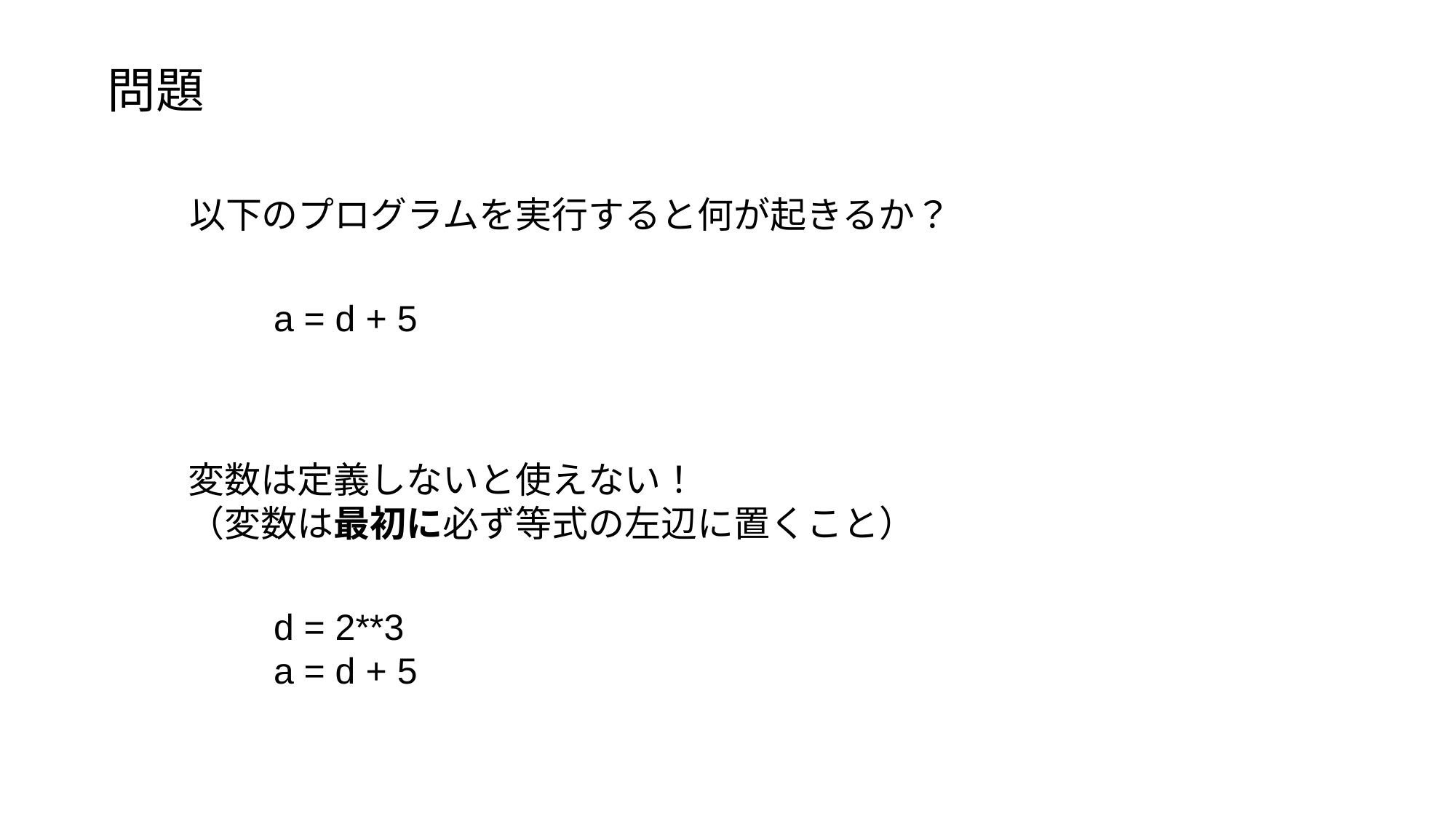

問題
以下のプログラムを実行すると何が起きるか？
a = d + 5
変数は定義しないと使えない！
（変数は最初に必ず等式の左辺に置くこと）
d = 2**3
a = d + 5